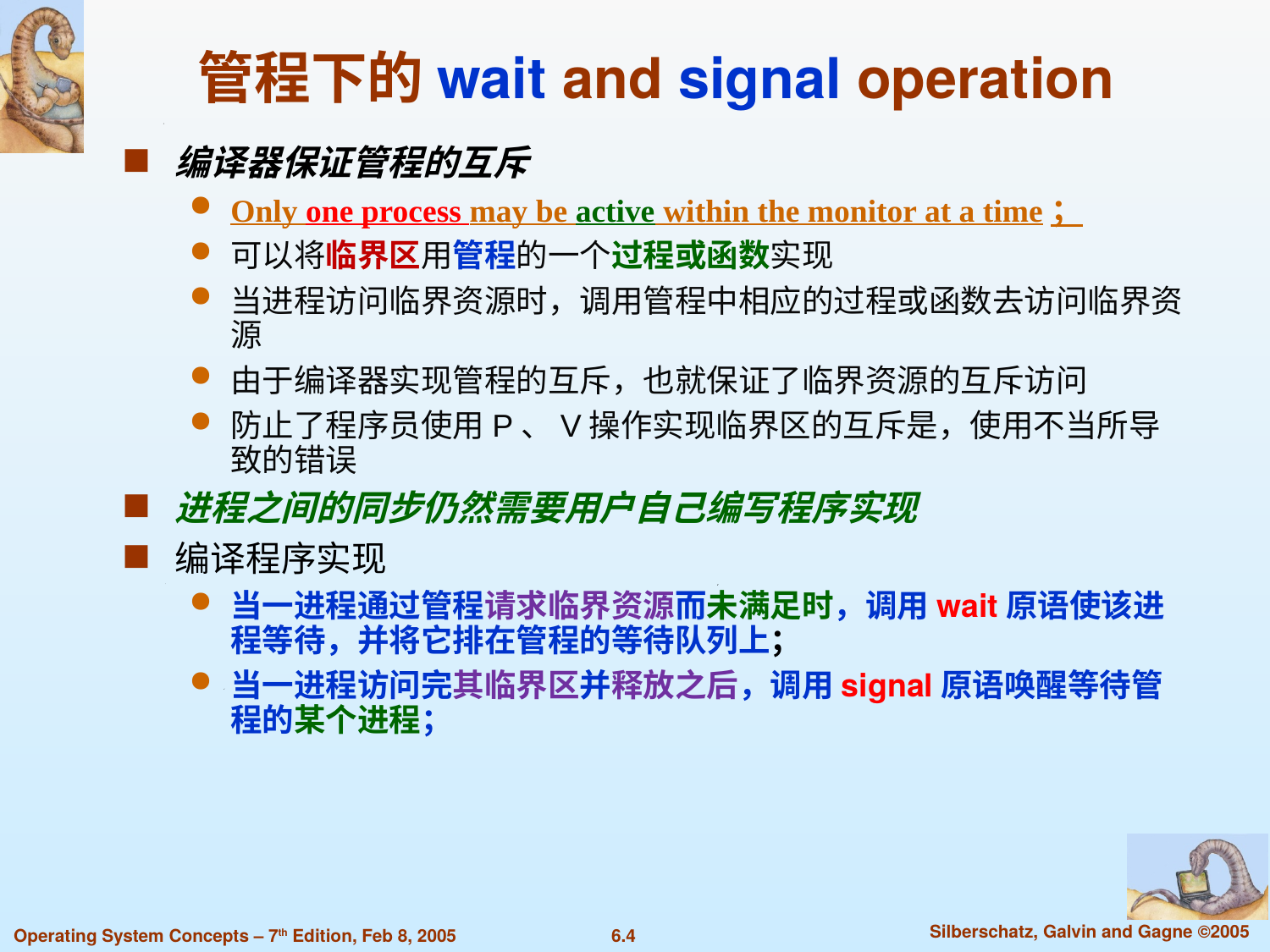

管程下的wait and signal operation
编译器保证管程的互斥
Only one process may be active within the monitor at a time；
可以将临界区用管程的一个过程或函数实现
当进程访问临界资源时，调用管程中相应的过程或函数去访问临界资源
由于编译器实现管程的互斥，也就保证了临界资源的互斥访问
防止了程序员使用P、V操作实现临界区的互斥是，使用不当所导致的错误
进程之间的同步仍然需要用户自己编写程序实现
编译程序实现
当一进程通过管程请求临界资源而未满足时，调用wait原语使该进程等待，并将它排在管程的等待队列上；
当一进程访问完其临界区并释放之后，调用signal原语唤醒等待管程的某个进程；